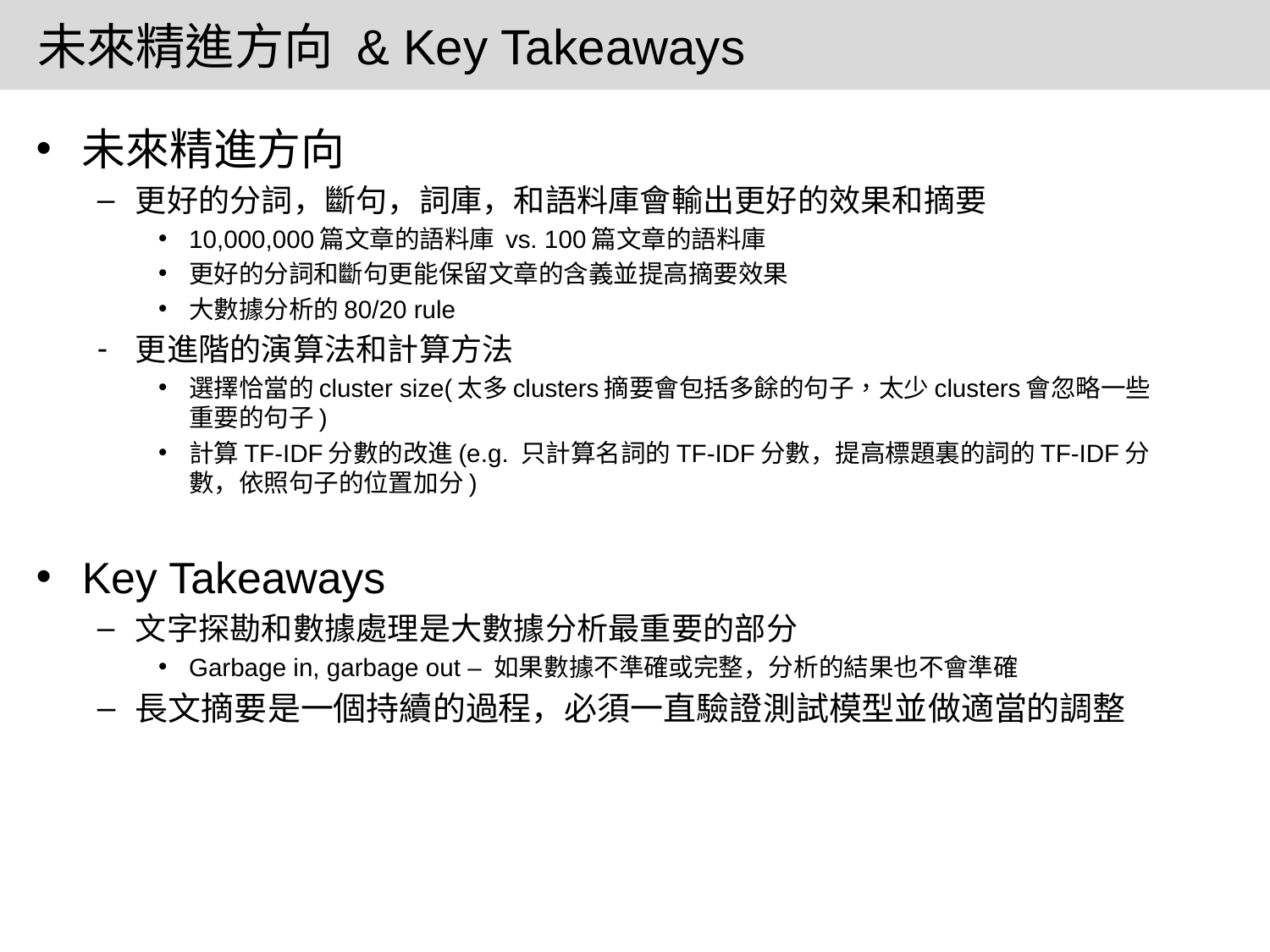

# 未來精進方向 & Key Takeaways
未來精進方向
更好的分詞，斷句，詞庫，和語料庫會輸出更好的效果和摘要
10,000,000篇文章的語料庫 vs. 100篇文章的語料庫
更好的分詞和斷句更能保留文章的含義並提高摘要效果
大數據分析的80/20 rule
更進階的演算法和計算方法
選擇恰當的cluster size(太多clusters摘要會包括多餘的句子，太少clusters會忽略一些重要的句子)
計算TF-IDF分數的改進(e.g. 只計算名詞的TF-IDF分數，提高標題裏的詞的TF-IDF分數，依照句子的位置加分)

Key Takeaways
文字探勘和數據處理是大數據分析最重要的部分
Garbage in, garbage out – 如果數據不準確或完整，分析的結果也不會準確
長文摘要是一個持續的過程，必須一直驗證測試模型並做適當的調整